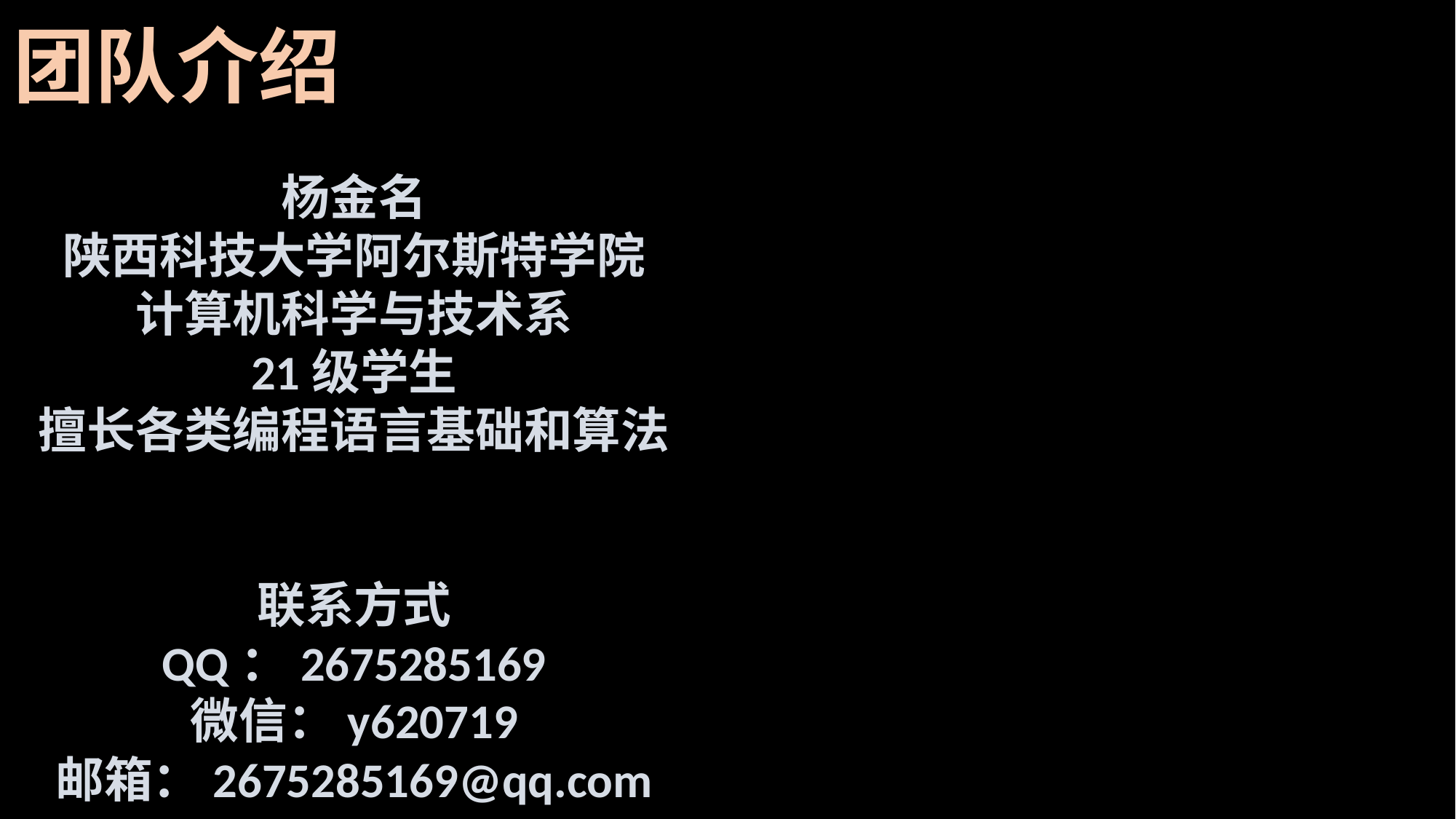

团队介绍
杨金名
陕西科技大学阿尔斯特学院
计算机科学与技术系
21级学生
擅长各类编程语言基础和算法

联系方式
QQ：2675285169
微信：y620719
邮箱：2675285169@qq.com